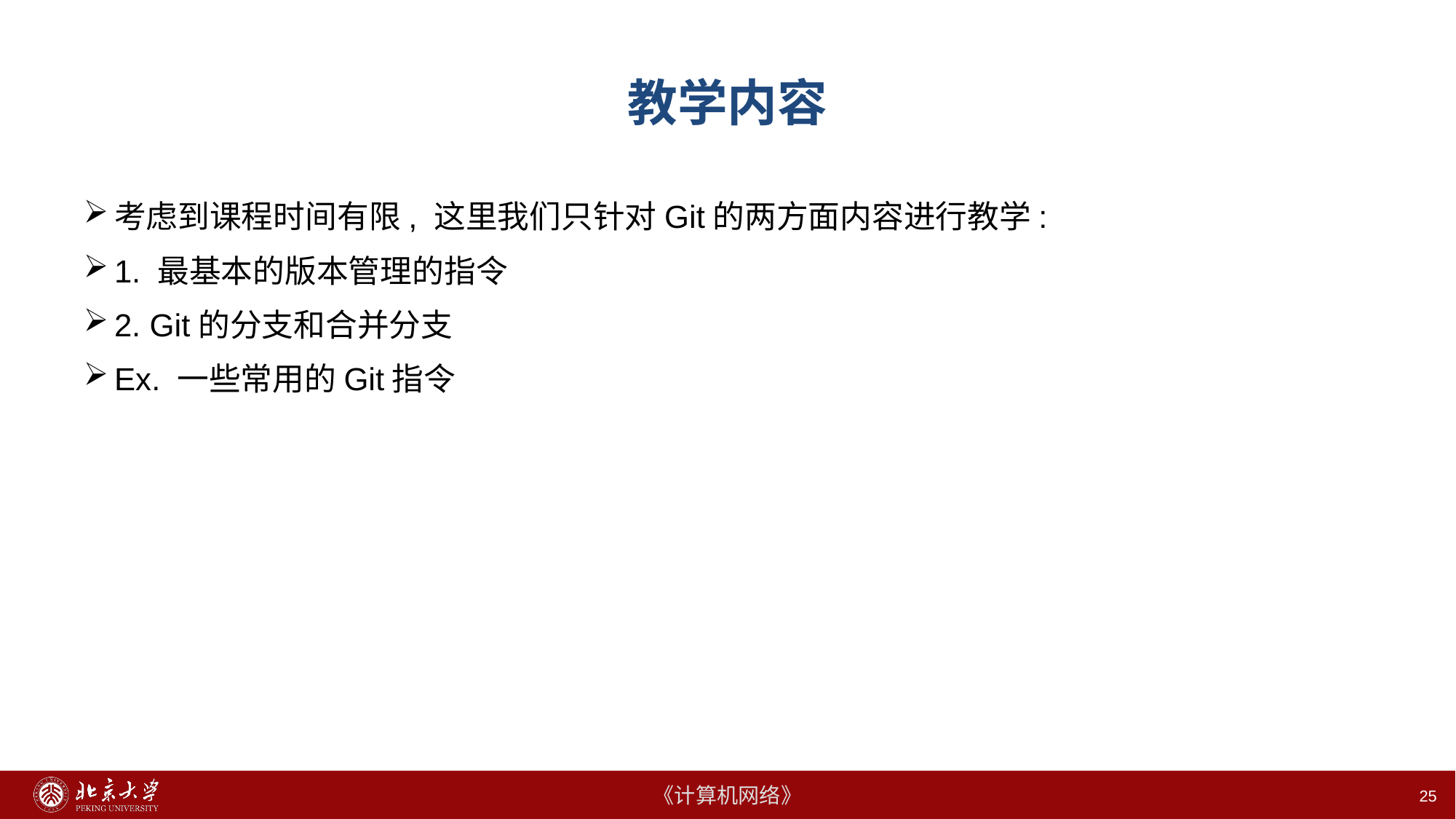

# 教学内容
考虑到课程时间有限, 这里我们只针对Git的两方面内容进行教学:
1. 最基本的版本管理的指令
2. Git的分支和合并分支
Ex. 一些常用的Git指令
25